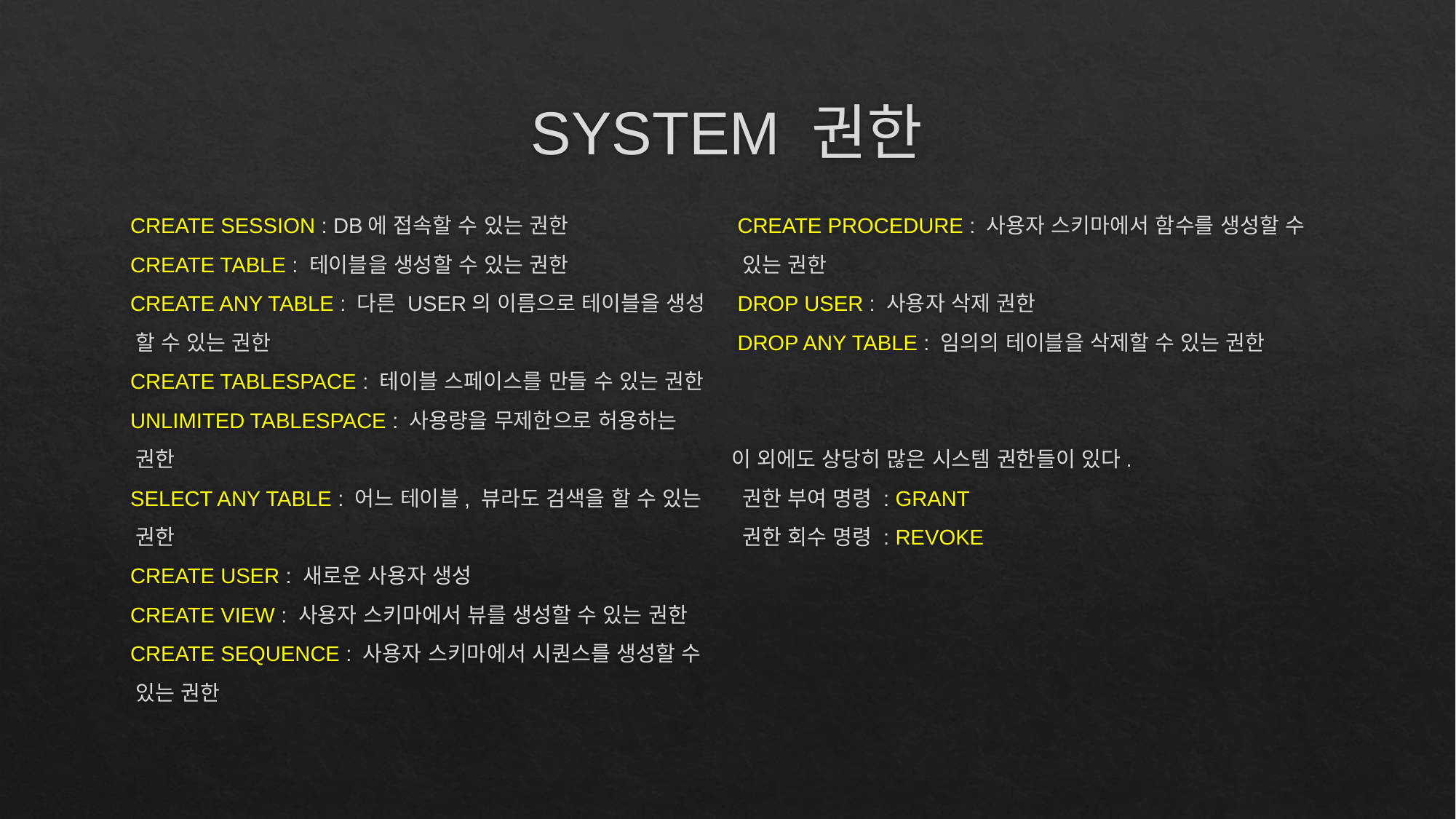

# SYSTEM 권한
 CREATE SESSION : DB에 접속할 수 있는 권한
 CREATE TABLE : 테이블을 생성할 수 있는 권한
 CREATE ANY TABLE : 다른 USER의 이름으로 테이블을 생성
 할 수 있는 권한
 CREATE TABLESPACE : 테이블 스페이스를 만들 수 있는 권한
 UNLIMITED TABLESPACE : 사용량을 무제한으로 허용하는
 권한
 SELECT ANY TABLE : 어느 테이블, 뷰라도 검색을 할 수 있는
 권한
 CREATE USER : 새로운 사용자 생성
 CREATE VIEW : 사용자 스키마에서 뷰를 생성할 수 있는 권한
 CREATE SEQUENCE : 사용자 스키마에서 시퀀스를 생성할 수
 있는 권한
 CREATE PROCEDURE : 사용자 스키마에서 함수를 생성할 수
 있는 권한
 DROP USER : 사용자 삭제 권한
 DROP ANY TABLE : 임의의 테이블을 삭제할 수 있는 권한

이 외에도 상당히 많은 시스템 권한들이 있다.
 권한 부여 명령 : GRANT
 권한 회수 명령 : REVOKE